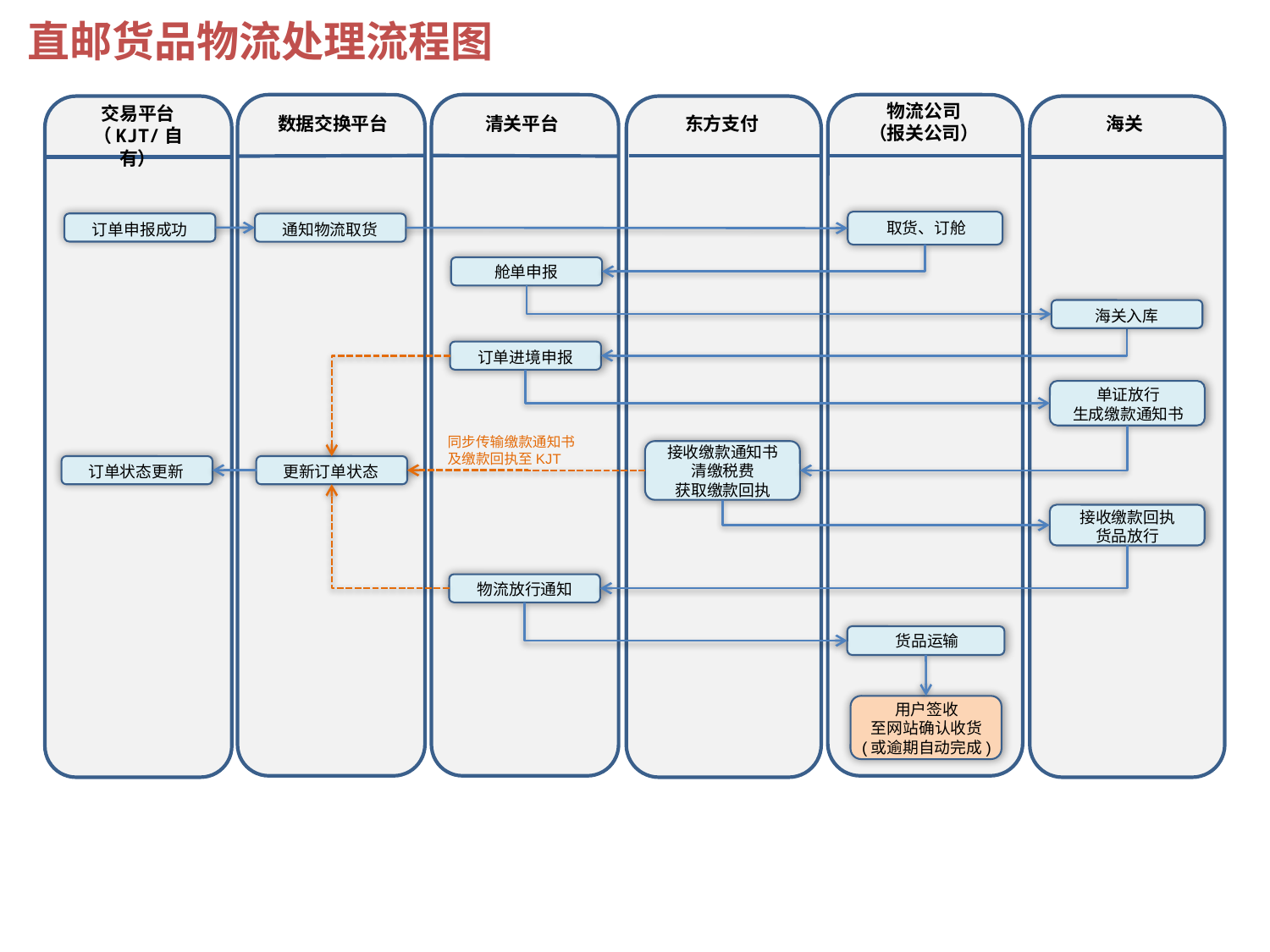

直邮货品物流处理流程图
物流公司
（报关公司）

交易平台
（KJT/自有）

数据交换平台
清关平台
东方支付
海关

取货、订舱
通知物流取货

订单申报成功
舱单申报

海关入库

订单进境申报
单证放行
生成缴款通知书

同步传输缴款通知书
及缴款回执至KJT
接收缴款通知书
清缴税费
获取缴款回执

订单状态更新

更新订单状态

接收缴款回执
货品放行

物流放行通知

货品运输

用户签收
至网站确认收货
(或逾期自动完成)